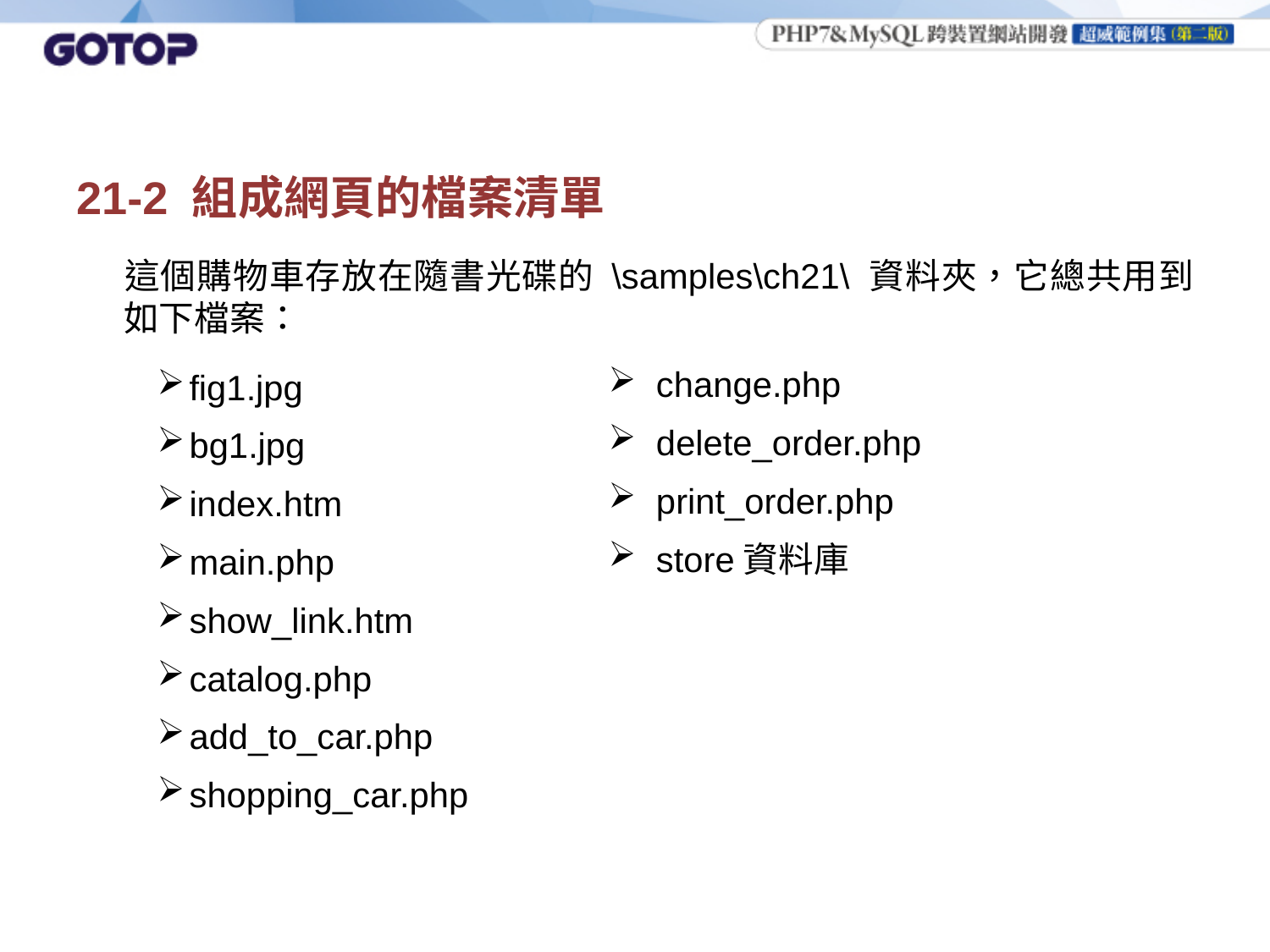

# 21-2 組成網頁的檔案清單
	這個購物車存放在隨書光碟的 \samples\ch21\ 資料夾，它總共用到如下檔案：
fig1.jpg
bg1.jpg
index.htm
main.php
show_link.htm
catalog.php
add_to_car.php
shopping_car.php

change.php
delete_order.php
print_order.php
store資料庫